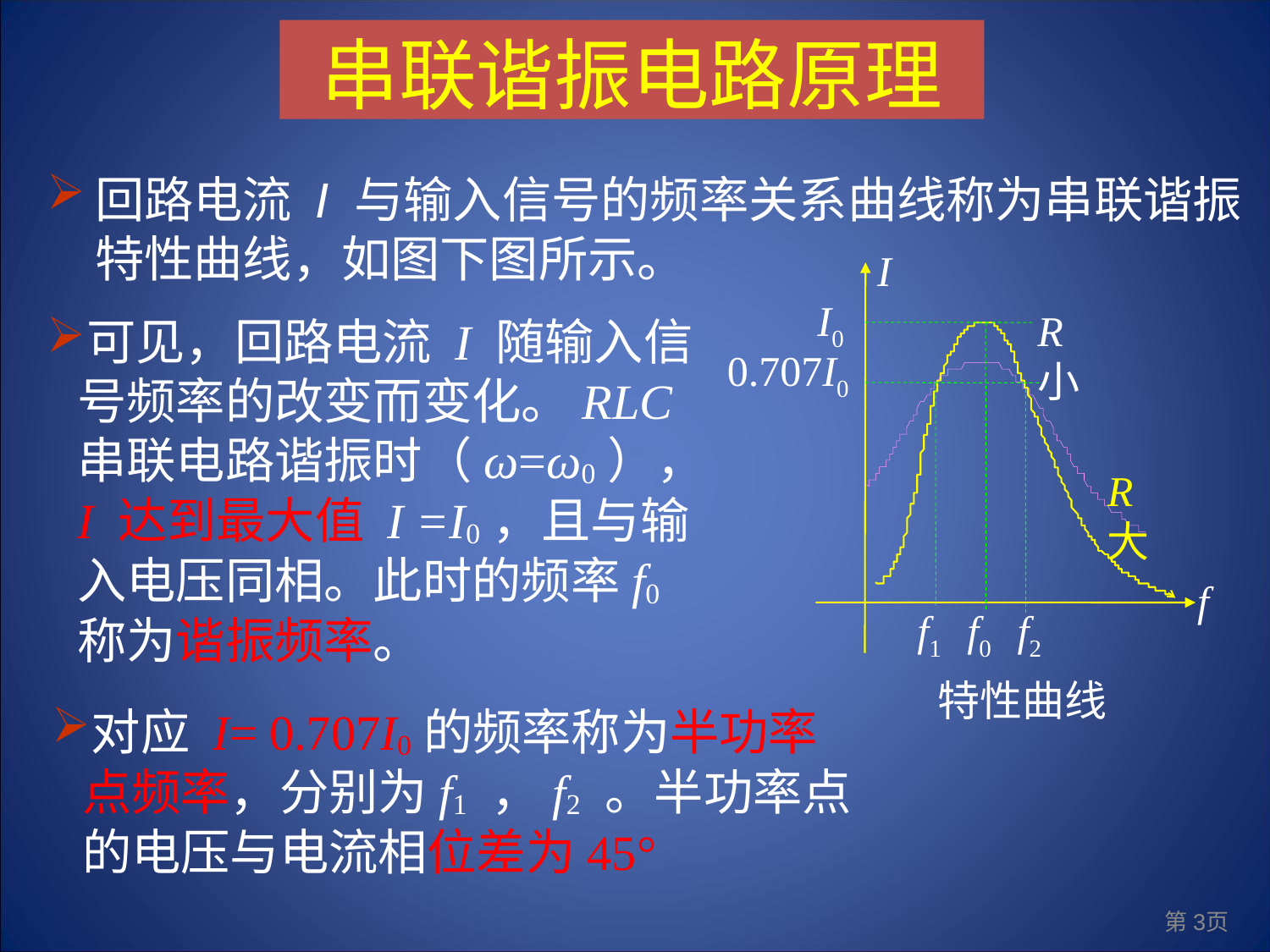

串联谐振电路原理
回路电流 I 与输入信号的频率关系曲线称为串联谐振特性曲线，如图下图所示。
I

I0
R小

0.707I0

R大
f

f1
f0
f2
特性曲线
可见，回路电流 I 随输入信号频率的改变而变化。RLC串联电路谐振时（ω=ω0），I 达到最大值 I =I0，且与输入电压同相。此时的频率f0称为谐振频率。
对应 I= 0.707I0的频率称为半功率点频率，分别为f1 ，f2 。半功率点的电压与电流相位差为45°